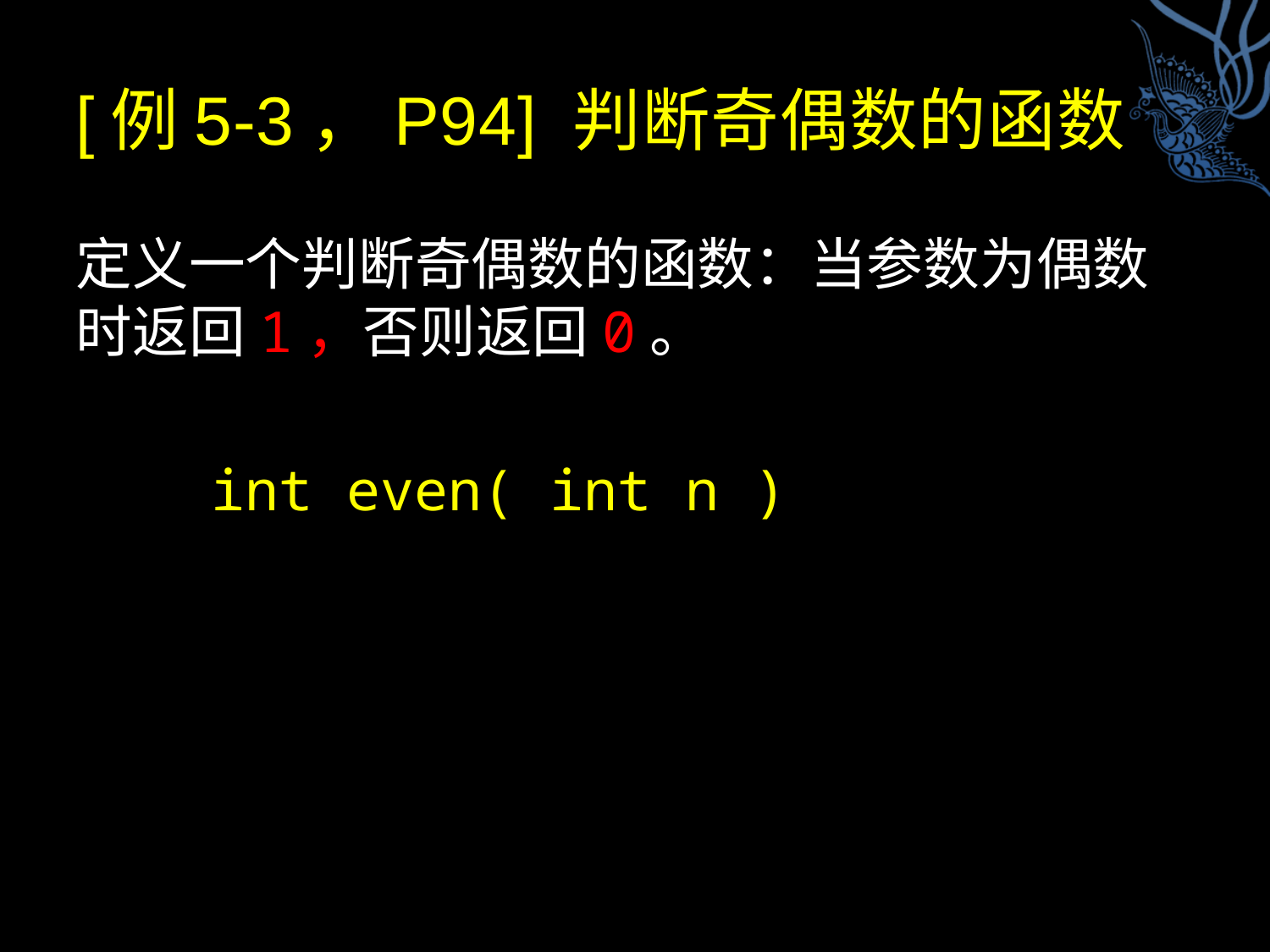

# [例5-3，P94] 判断奇偶数的函数
定义一个判断奇偶数的函数：当参数为偶数时返回1，否则返回0。

    int even( int n )